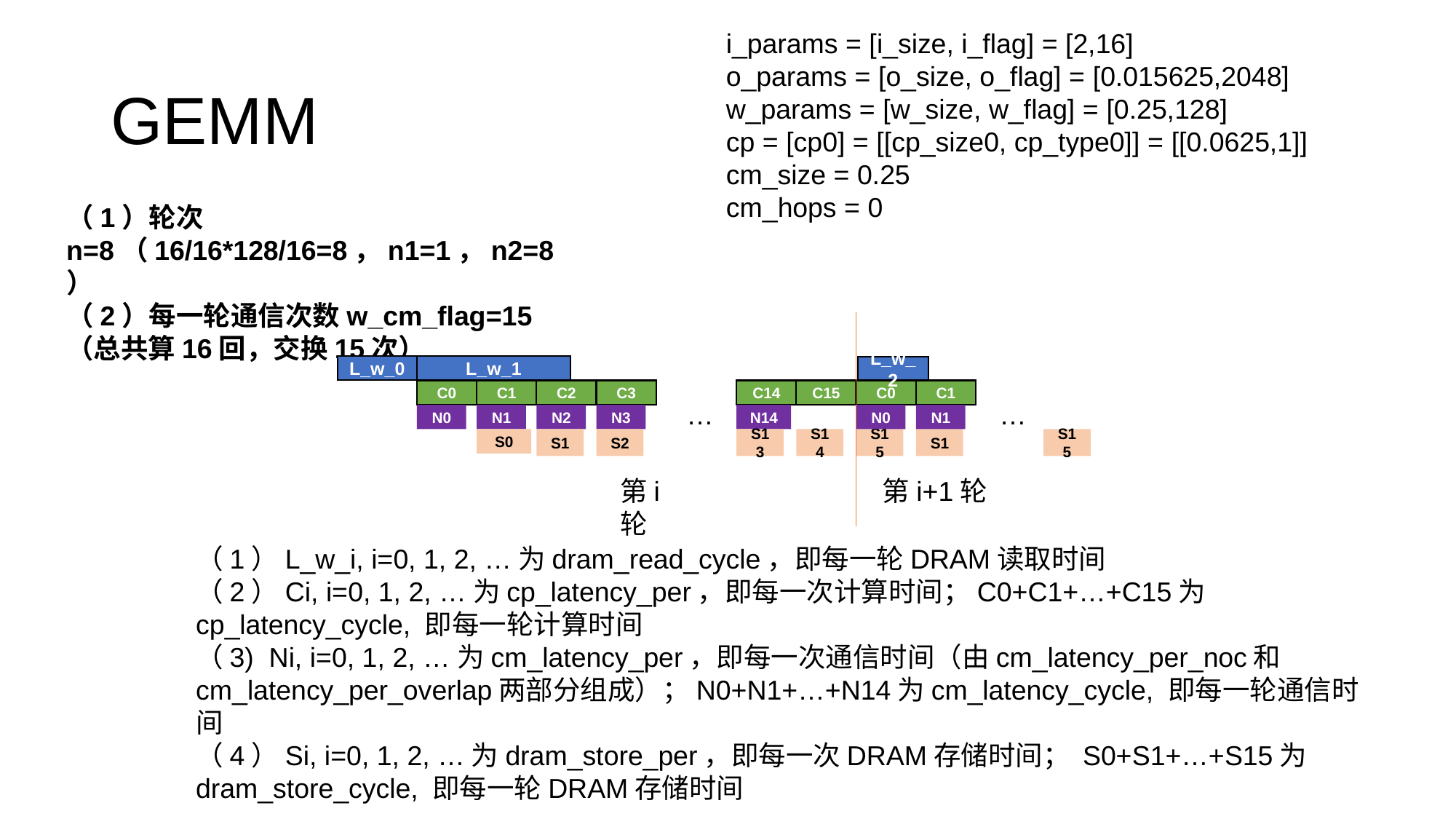

i_params = [i_size, i_flag] = [2,16]
o_params = [o_size, o_flag] = [0.015625,2048]
w_params = [w_size, w_flag] = [0.25,128]
cp = [cp0] = [[cp_size0, cp_type0]] = [[0.0625,1]]
cm_size = 0.25
cm_hops = 0
# GEMM
（1）轮次n=8（16/16*128/16=8，n1=1，n2=8）
（2）每一轮通信次数w_cm_flag=15（总共算16回，交换15次）
L_w_0
L_w_1
L_w_2
C1
C2
C3
C14
C15
C0
C1
C0
…
…
N0
N1
N2
N3
N14
N0
N1
S0
S1
S2
S13
S14
S15
S1
S15
第i轮
第i+1轮
（1）L_w_i, i=0, 1, 2, …为dram_read_cycle，即每一轮DRAM读取时间
（2）Ci, i=0, 1, 2, …为cp_latency_per，即每一次计算时间；C0+C1+…+C15为cp_latency_cycle, 即每一轮计算时间
（3)  Ni, i=0, 1, 2, …为cm_latency_per，即每一次通信时间（由cm_latency_per_noc和cm_latency_per_overlap两部分组成）；N0+N1+…+N14为cm_latency_cycle, 即每一轮通信时间
（4）Si, i=0, 1, 2, …为dram_store_per，即每一次DRAM存储时间； S0+S1+…+S15为dram_store_cycle, 即每一轮DRAM存储时间